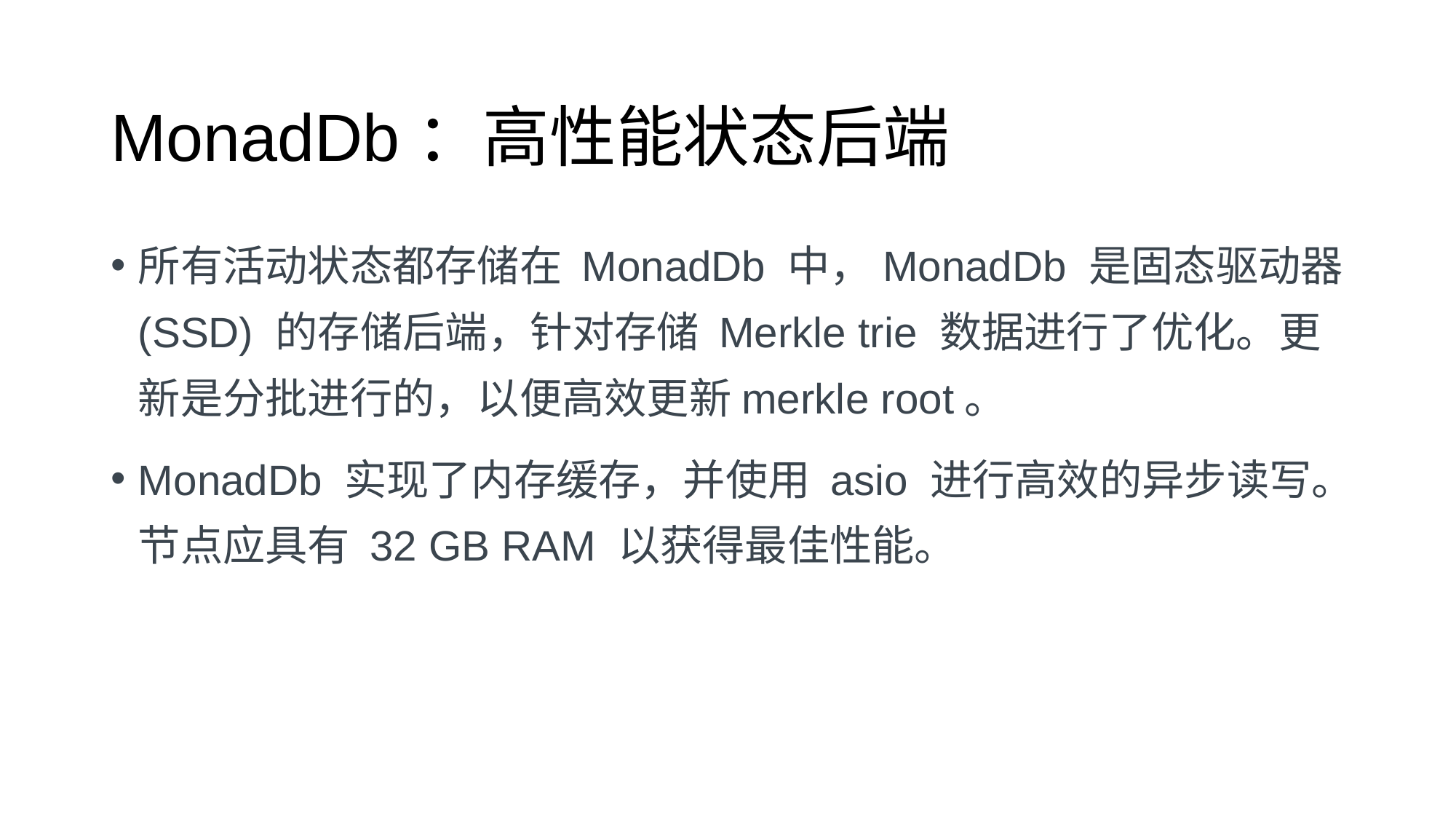

# MonadDb：高性能状态后端
所有活动状态都存储在 MonadDb 中，MonadDb 是固态驱动器 (SSD) 的存储后端，针对存储 Merkle trie 数据进行了优化。更新是分批进行的，以便高效更新merkle root。
MonadDb 实现了内存缓存，并使用 asio 进行高效的异步读写。节点应具有 32 GB RAM 以获得最佳性能。